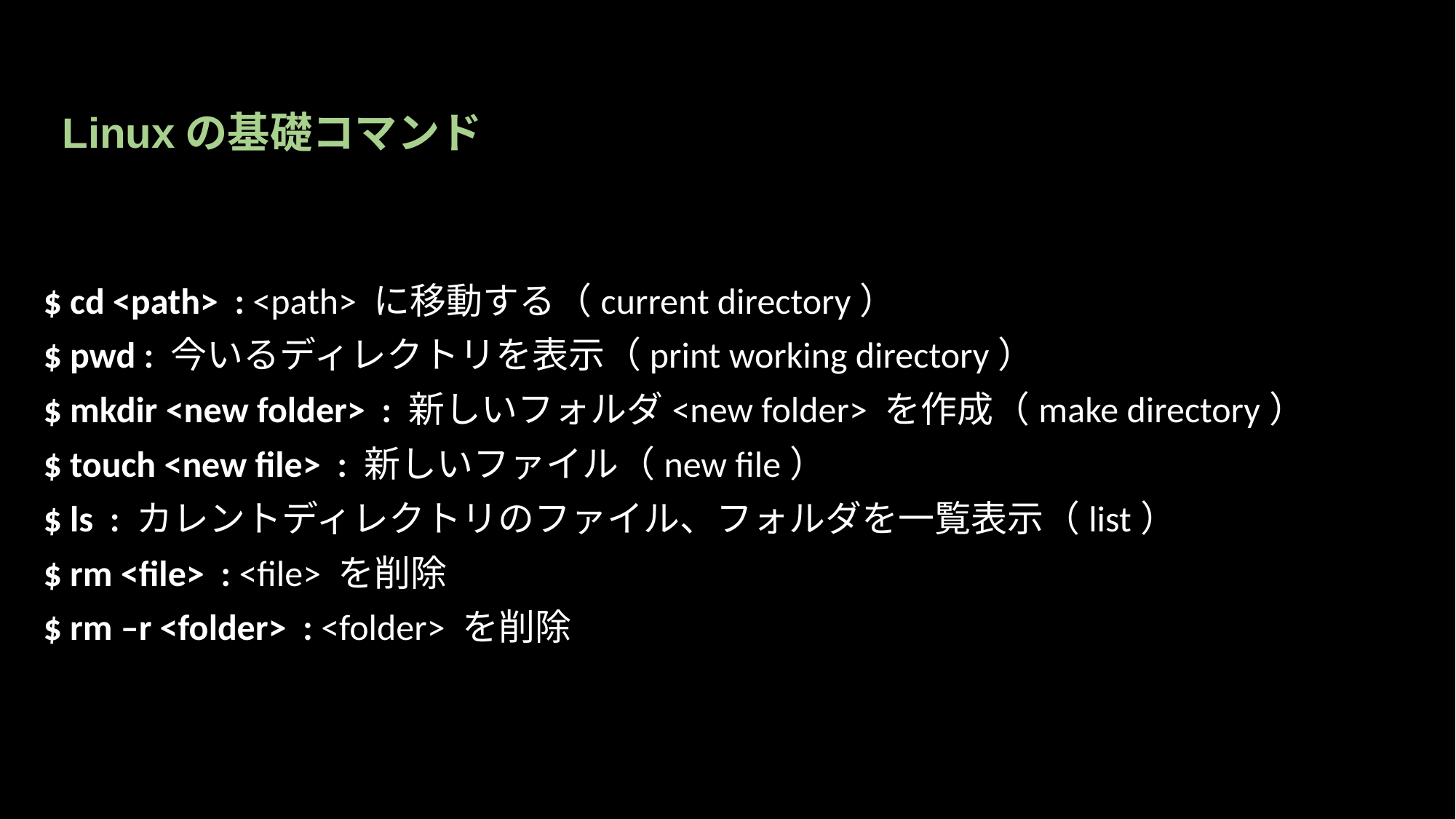

Linuxの基礎コマンド
$ cd <path>  : <path> に移動する（current directory）
$ pwd : 今いるディレクトリを表示（print working directory）
$ mkdir <new folder>  : 新しいフォルダ<new folder> を作成（make directory）
$ touch <new file>  : 新しいファイル（new file）
$ ls  : カレントディレクトリのファイル、フォルダを一覧表示（list）
$ rm <file>  : <file> を削除
$ rm –r <folder>  : <folder> を削除